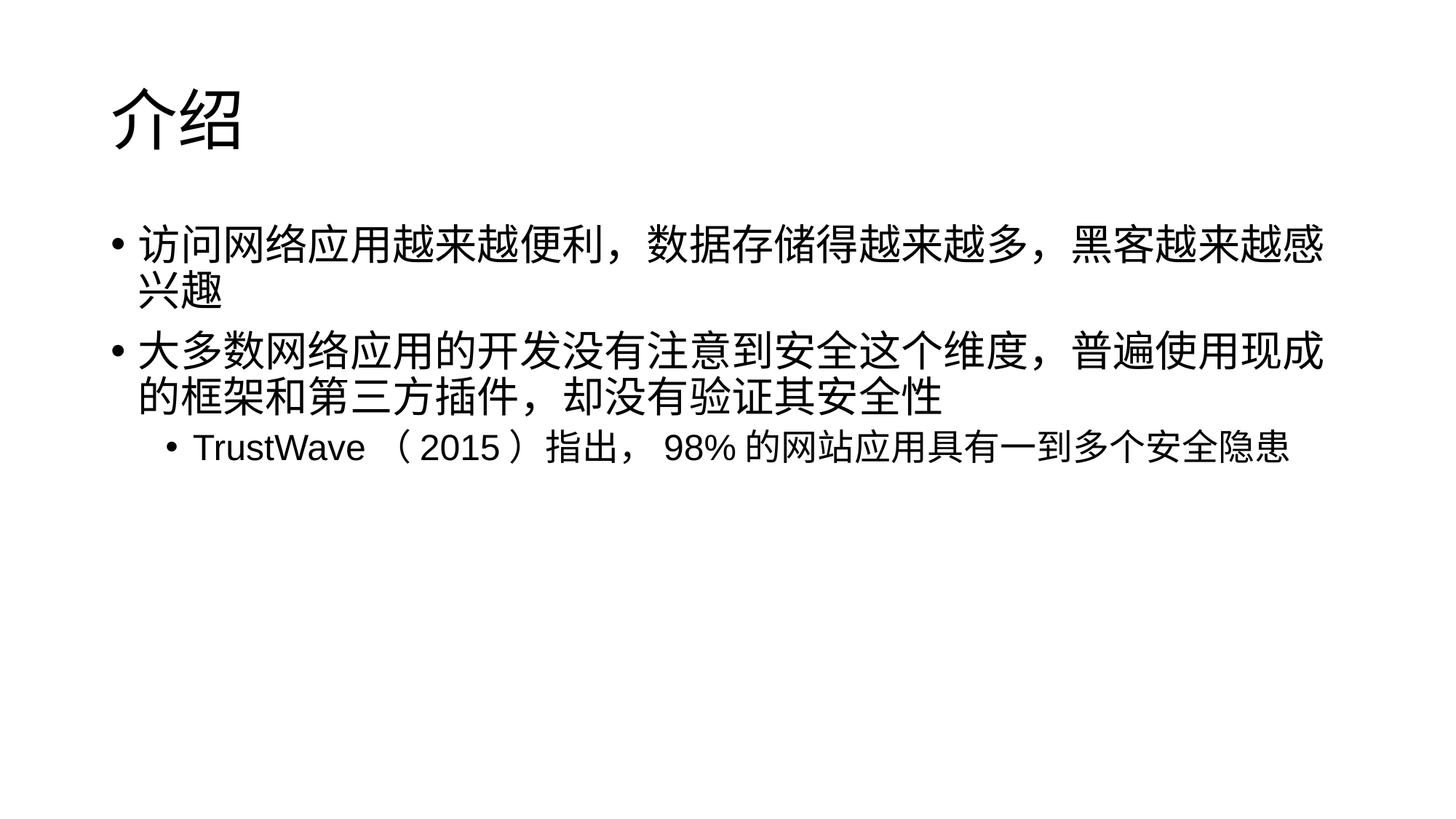

# 介绍
访问网络应用越来越便利，数据存储得越来越多，黑客越来越感兴趣
大多数网络应用的开发没有注意到安全这个维度，普遍使用现成的框架和第三方插件，却没有验证其安全性
TrustWave（2015）指出，98%的网站应用具有一到多个安全隐患